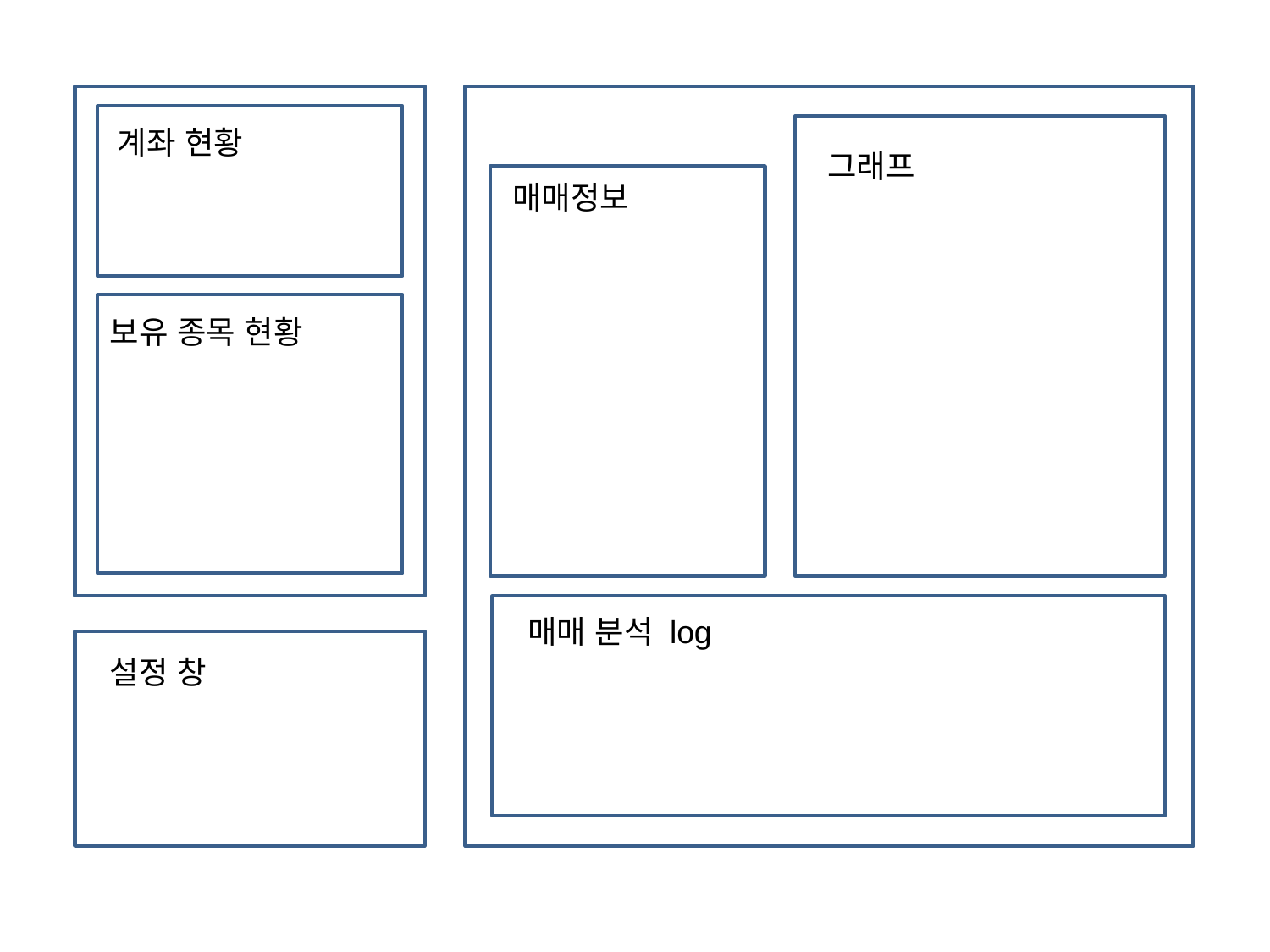

계좌 현황

그래프

매매정보

보유 종목 현황

매매 분석 log

설정 창